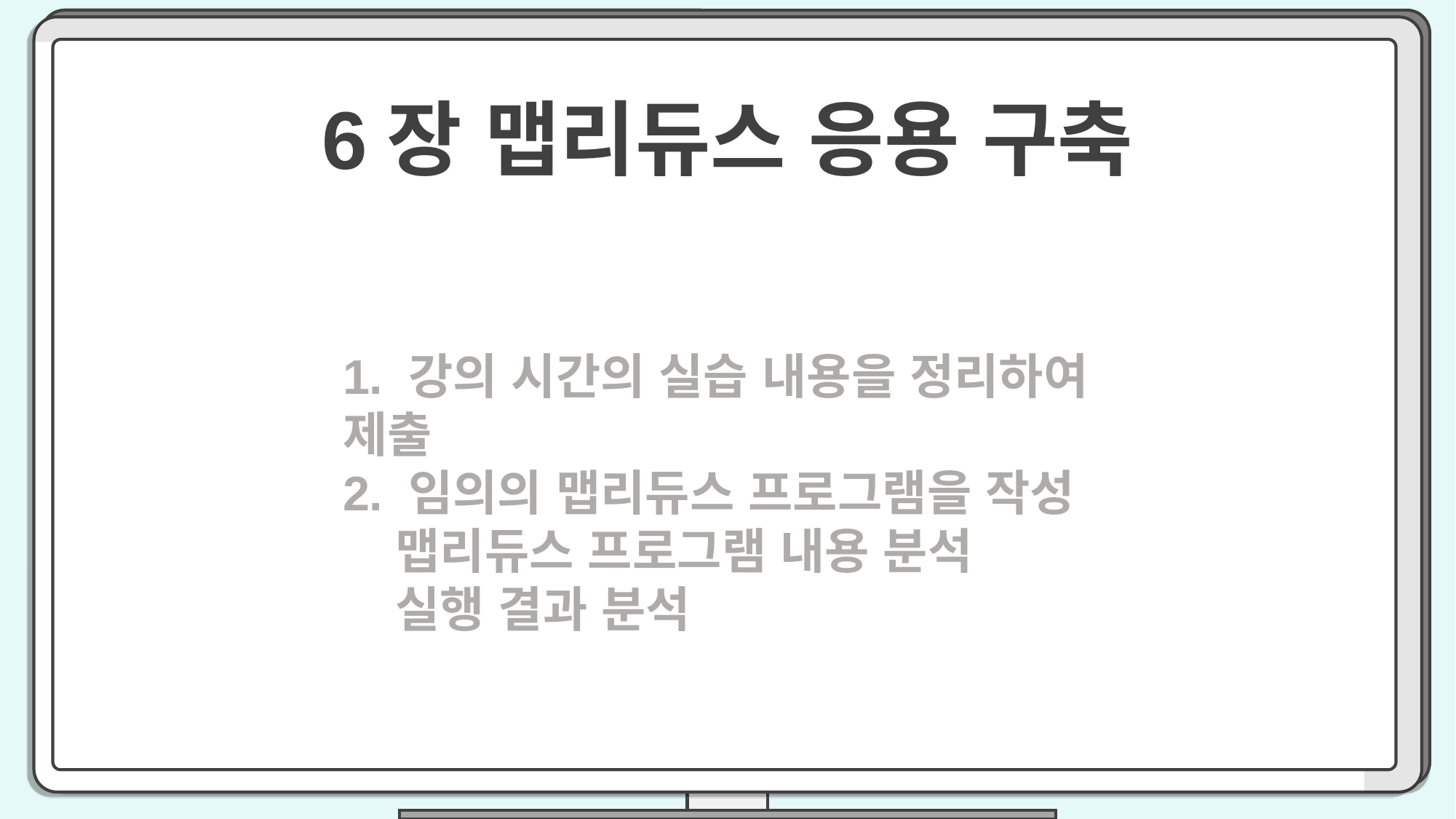

6장 맵리듀스 응용 구축
1. 강의 시간의 실습 내용을 정리하여 제출
2. 임의의 맵리듀스 프로그램을 작성
   맵리듀스 프로그램 내용 분석
   실행 결과 분석